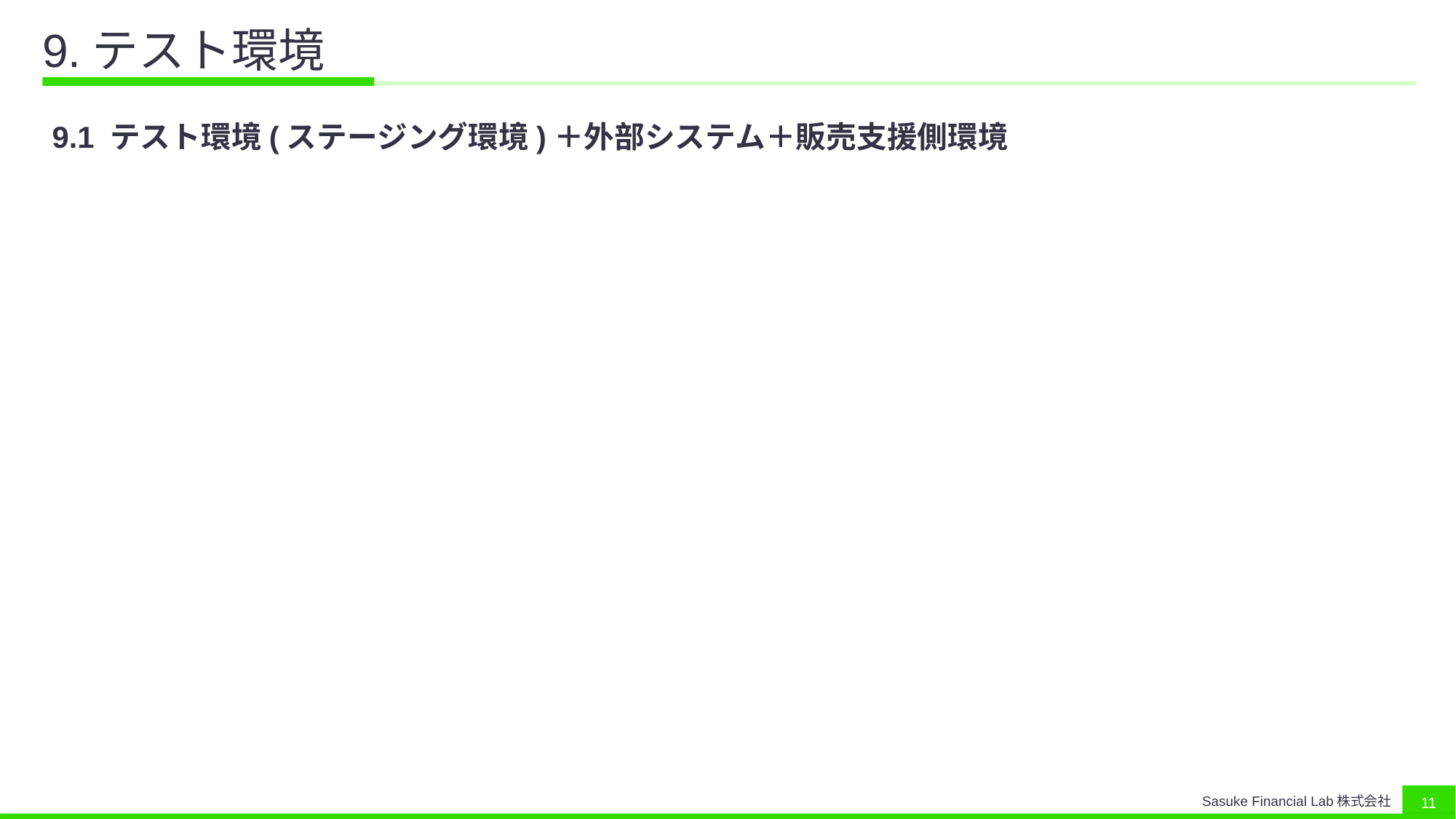

# 9.テスト環境

9.1 テスト環境(ステージング環境)＋外部システム＋販売支援側環境

11
Sasuke Financial Lab株式会社